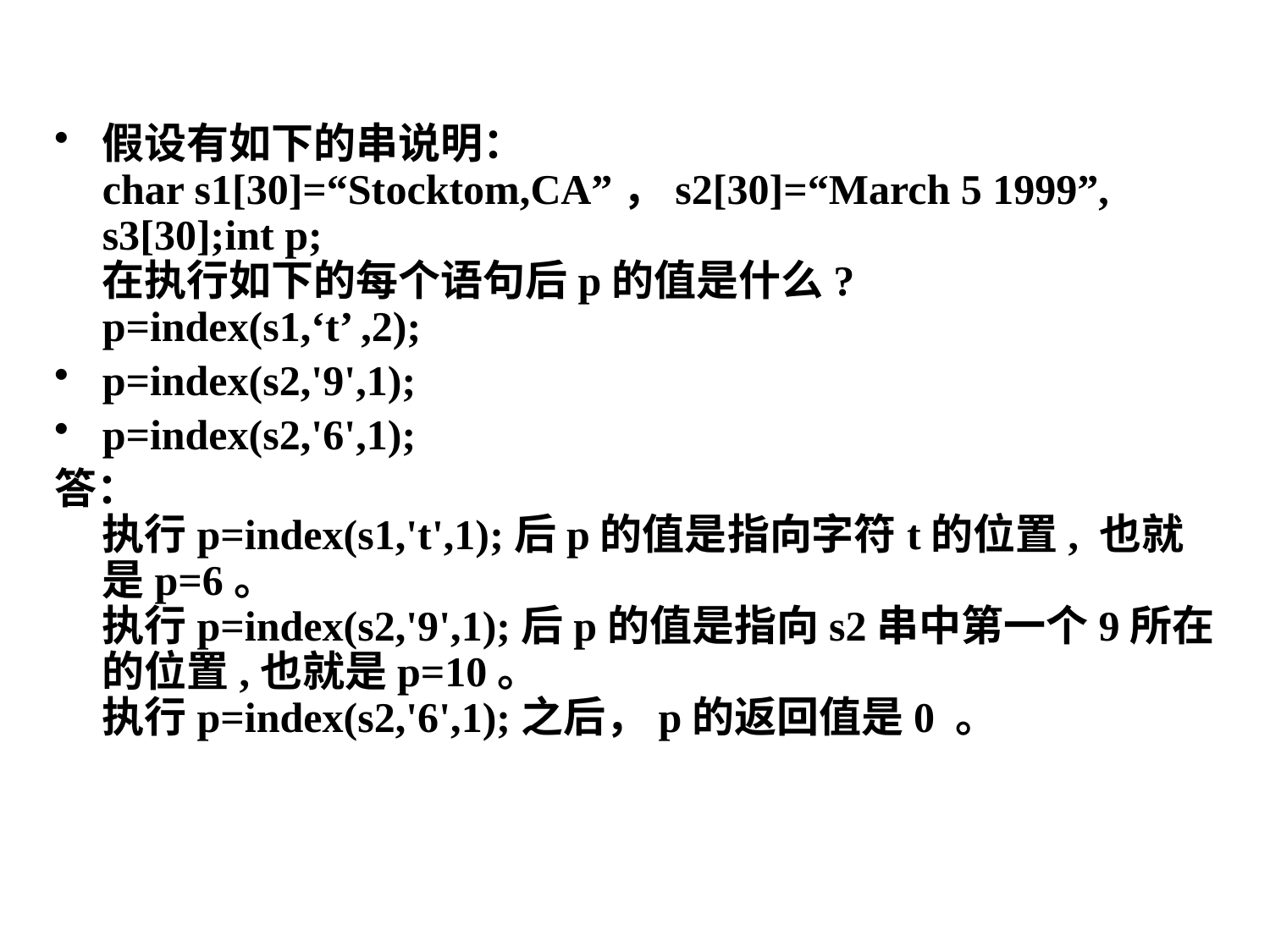

假设有如下的串说明：
char s1[30]=“Stocktom,CA”，s2[30]=“March 5 1999”, s3[30];int p; 
在执行如下的每个语句后p的值是什么?
p=index(s1,‘t’ ,2);
p=index(s2,'9',1);
p=index(s2,'6',1);
答：
执行p=index(s1,'t',1);后p的值是指向字符t的位置, 也就是p=6。
执行p=index(s2,'9',1);后p的值是指向s2串中第一个9所在的位置,也就是p=10。
执行p=index(s2,'6',1);之后，p的返回值是0 。